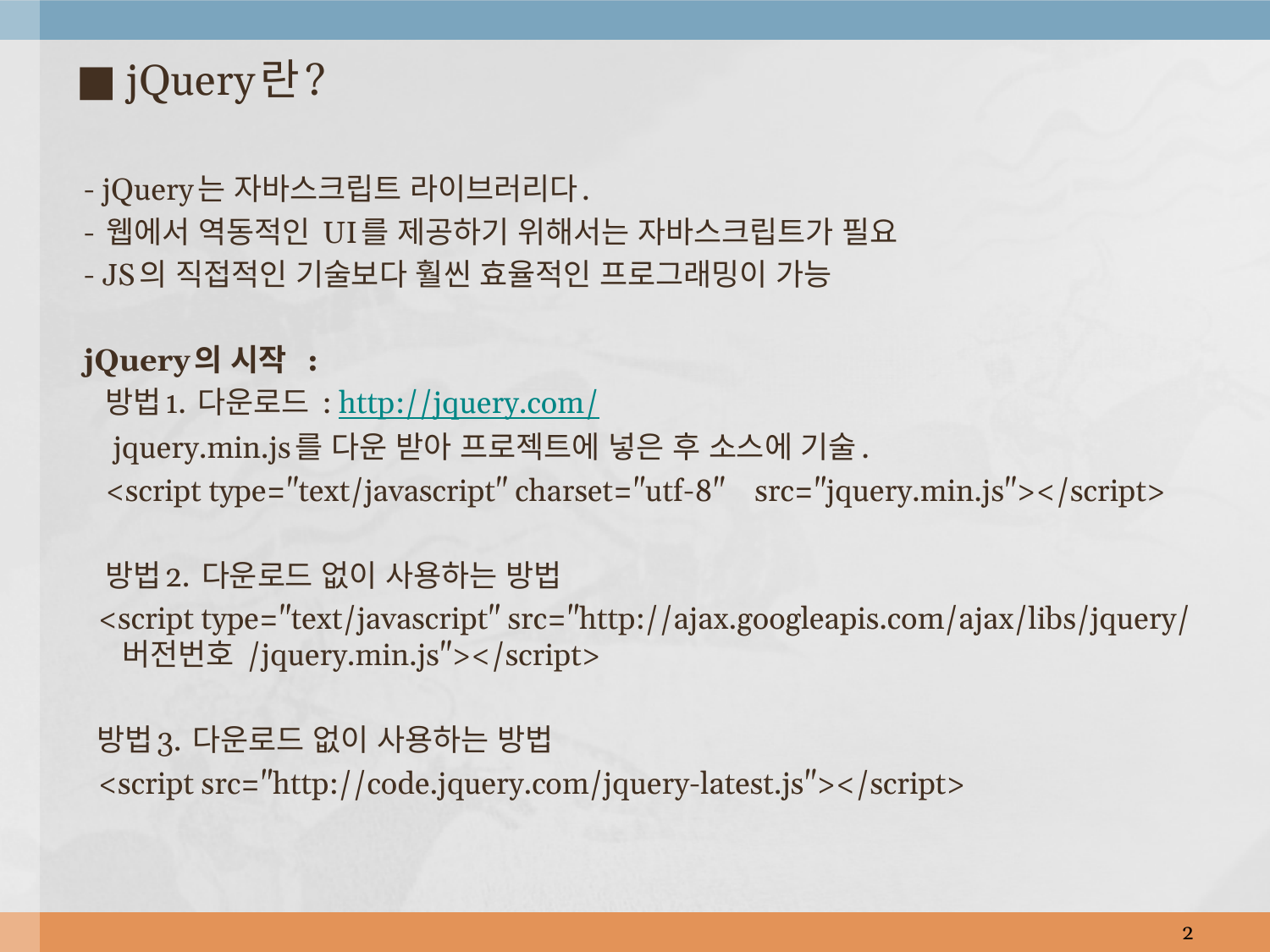

■ jQuery란?

 - jQuery는 자바스크립트 라이브러리다.
 - 웹에서 역동적인 UI를 제공하기 위해서는 자바스크립트가 필요
 - JS의 직접적인 기술보다 훨씬 효율적인 프로그래밍이 가능

 jQuery의 시작  :
   방법1. 다운로드 : http://jquery.com/
     jquery.min.js를 다운 받아 프로젝트에 넣은 후 소스에 기술.
    <script type="text/javascript" charset="utf-8"    src="jquery.min.js"></script>

   방법2. 다운로드 없이 사용하는 방법
   <script type="text/javascript" src="http://ajax.googleapis.com/ajax/libs/jquery/ 버전번호 /jquery.min.js"></script>

  방법3. 다운로드 없이 사용하는 방법
   <script src="http://code.jquery.com/jquery-latest.js"></script>

2